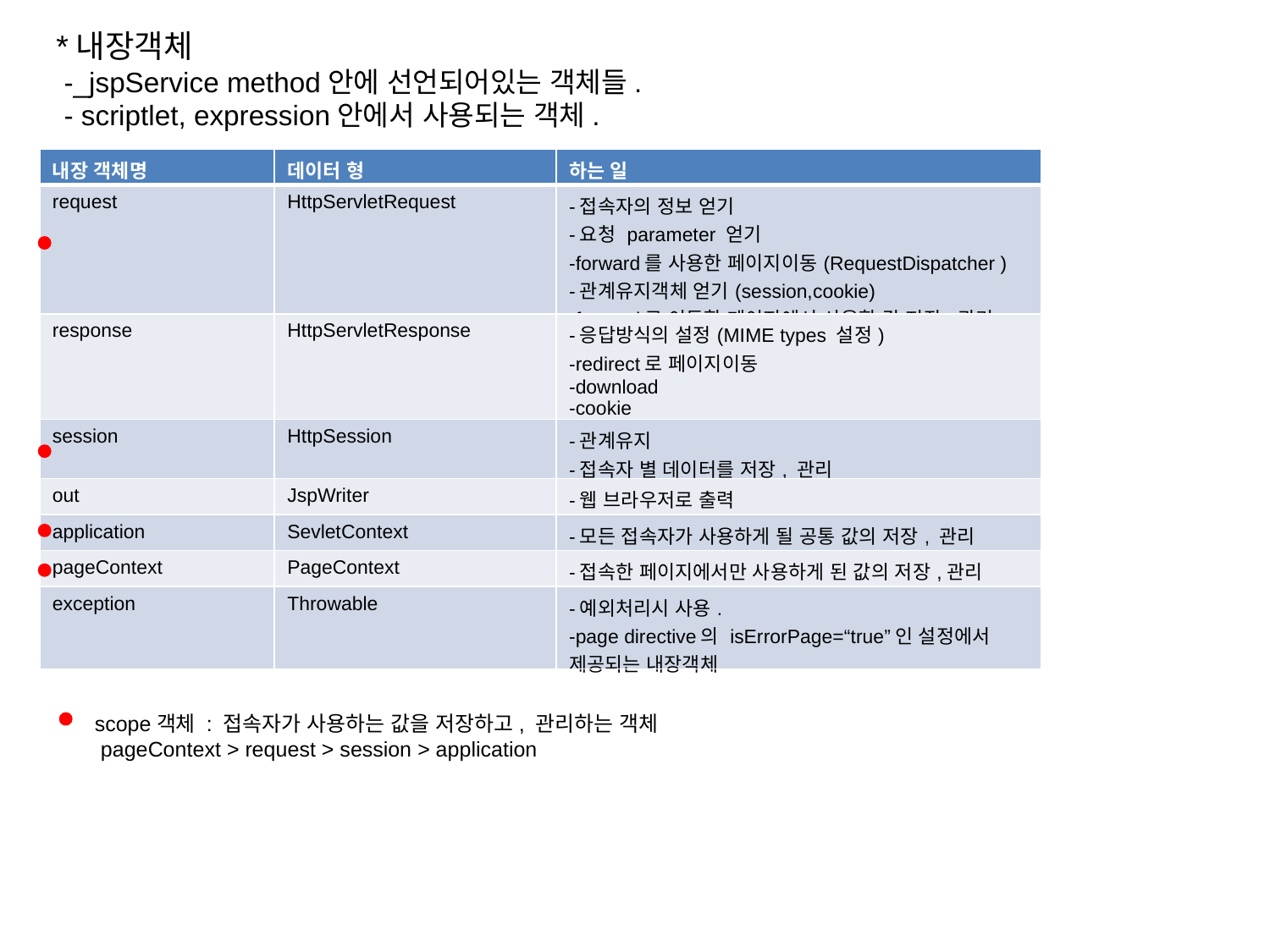

*내장객체
 -_jspService method안에 선언되어있는 객체들.
 - scriptlet, expression안에서 사용되는 객체.
| 내장 객체명 | 데이터 형 | 하는 일 |
| --- | --- | --- |
| request | HttpServletRequest | -접속자의 정보 얻기 -요청 parameter 얻기 -forward를 사용한 페이지이동(RequestDispatcher ) -관계유지객체 얻기(session,cookie) -forward로 이동할 페이지에서 사용할 값 저장,관리 |
| response | HttpServletResponse | -응답방식의 설정(MIME types 설정) -redirect로 페이지이동 -download -cookie |
| session | HttpSession | -관계유지 -접속자 별 데이터를 저장, 관리 |
| out | JspWriter | -웹 브라우저로 출력 |
| application | SevletContext | -모든 접속자가 사용하게 될 공통 값의 저장, 관리 |
| pageContext | PageContext | -접속한 페이지에서만 사용하게 된 값의 저장,관리 |
| exception | Throwable | -예외처리시 사용. -page directive의 isErrorPage=“true”인 설정에서 제공되는 내장객체 |

scope객체 : 접속자가 사용하는 값을 저장하고, 관리하는 객체
 pageContext > request > session > application